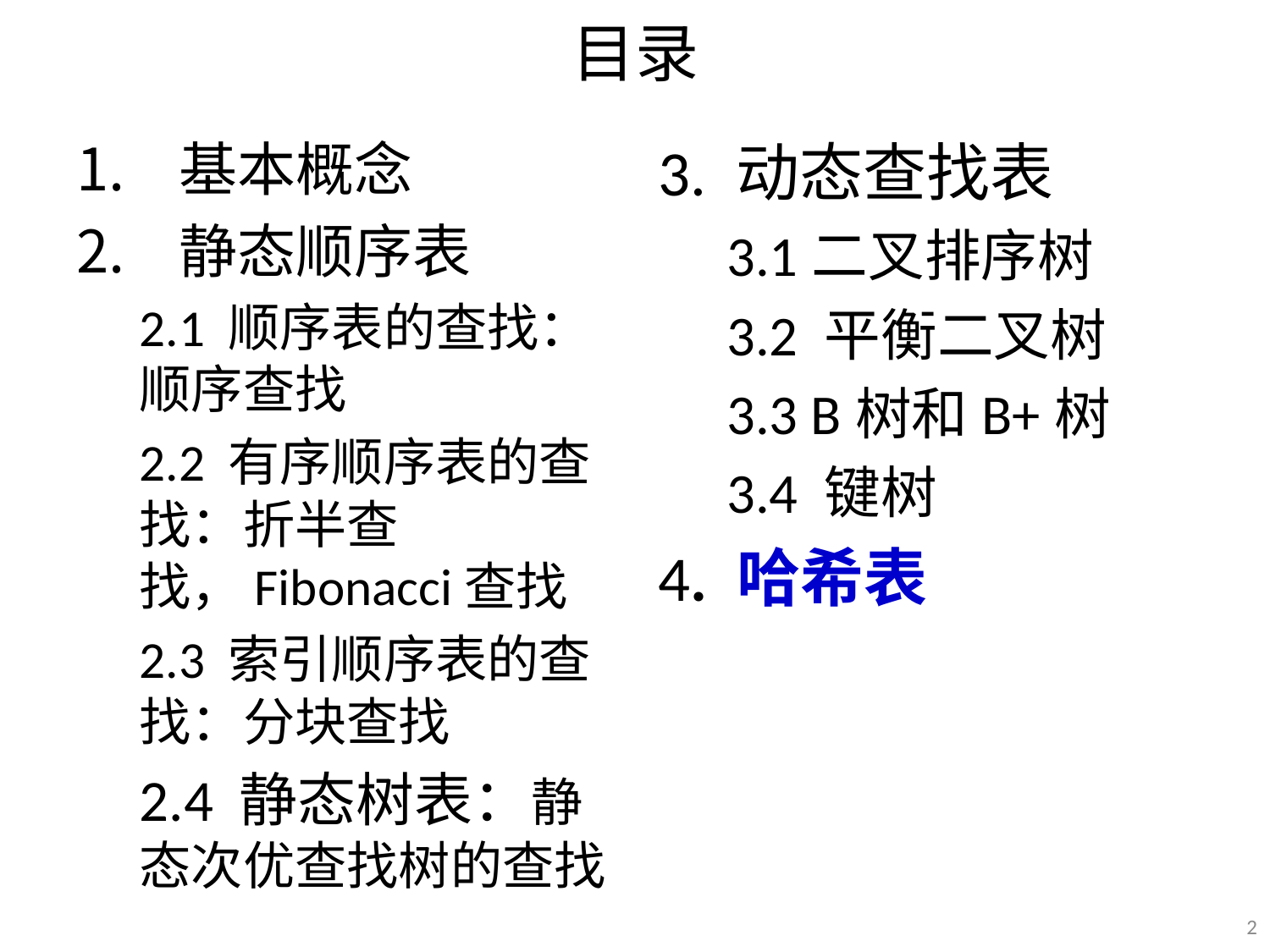

# 目录
基本概念
静态顺序表
2.1 顺序表的查找：顺序查找
2.2 有序顺序表的查找：折半查找，Fibonacci查找
2.3 索引顺序表的查找：分块查找
2.4 静态树表：静态次优查找树的查找

3. 动态查找表
3.1二叉排序树
3.2 平衡二叉树
3.3 B树和B+树
3.4 键树
4. 哈希表

2